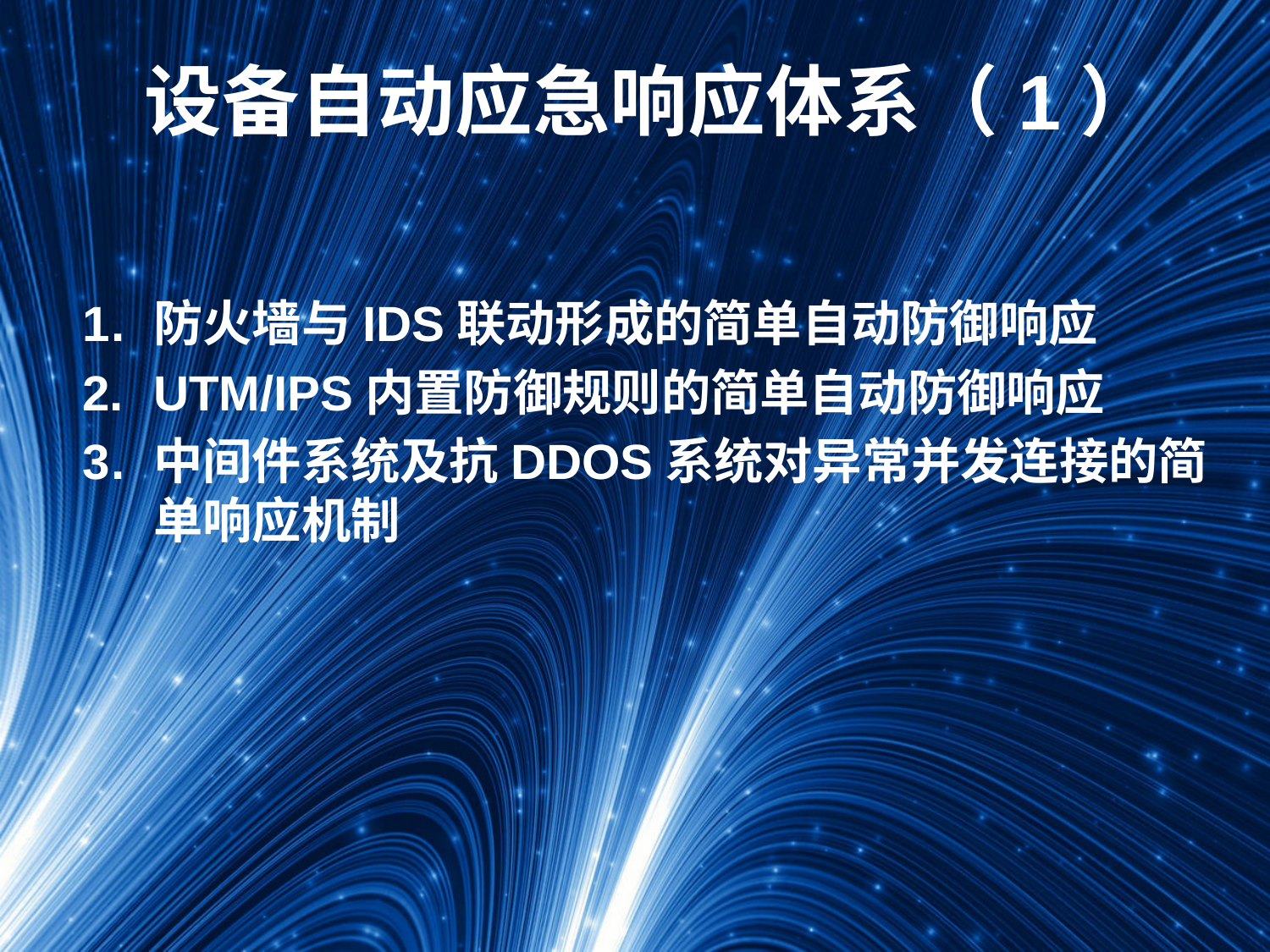

# 设备自动应急响应体系（1）

防火墙与IDS联动形成的简单自动防御响应
UTM/IPS内置防御规则的简单自动防御响应
中间件系统及抗DDOS系统对异常并发连接的简单响应机制